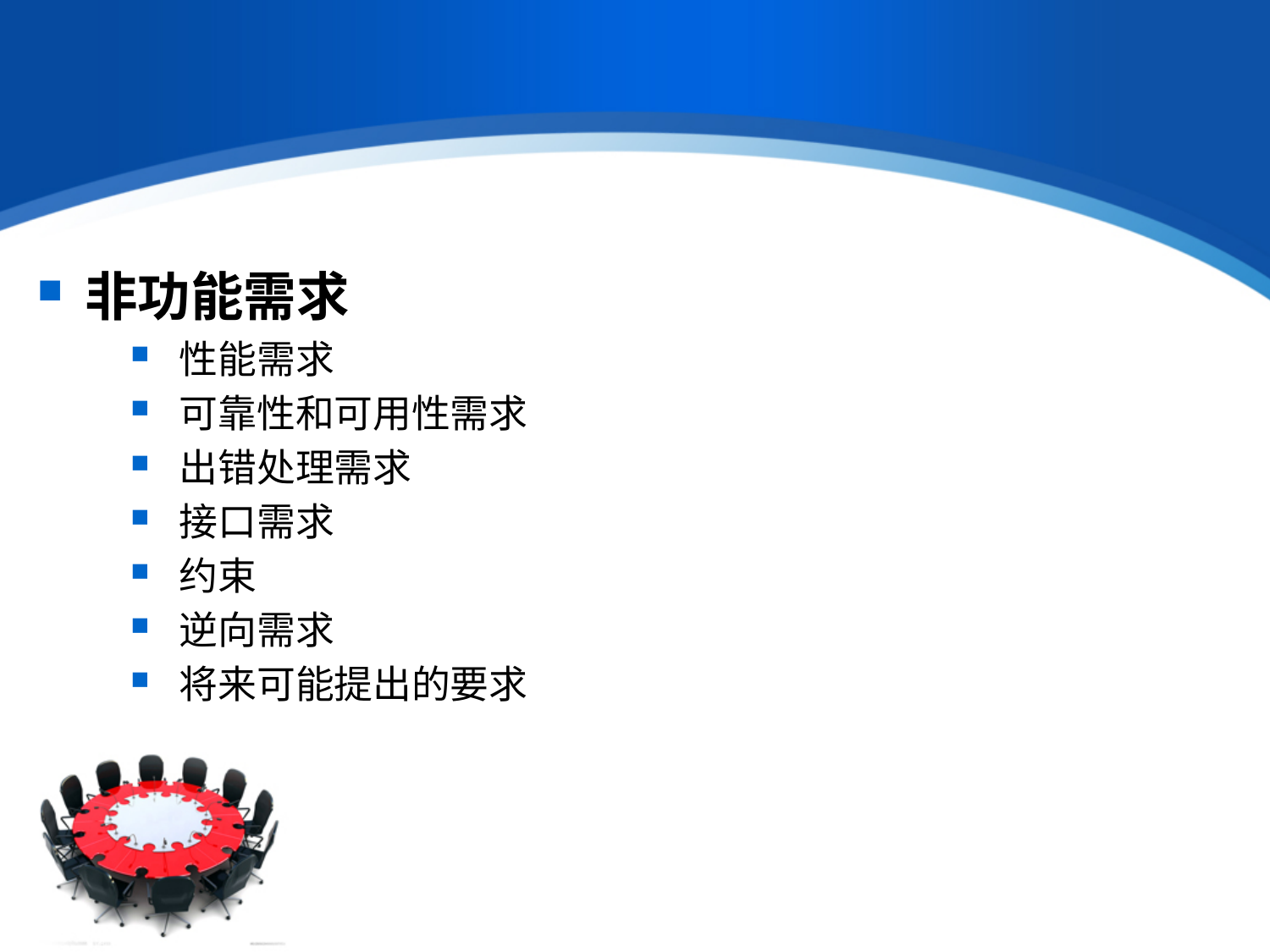

非功能需求
性能需求
可靠性和可用性需求
出错处理需求
接口需求
约束
逆向需求
将来可能提出的要求